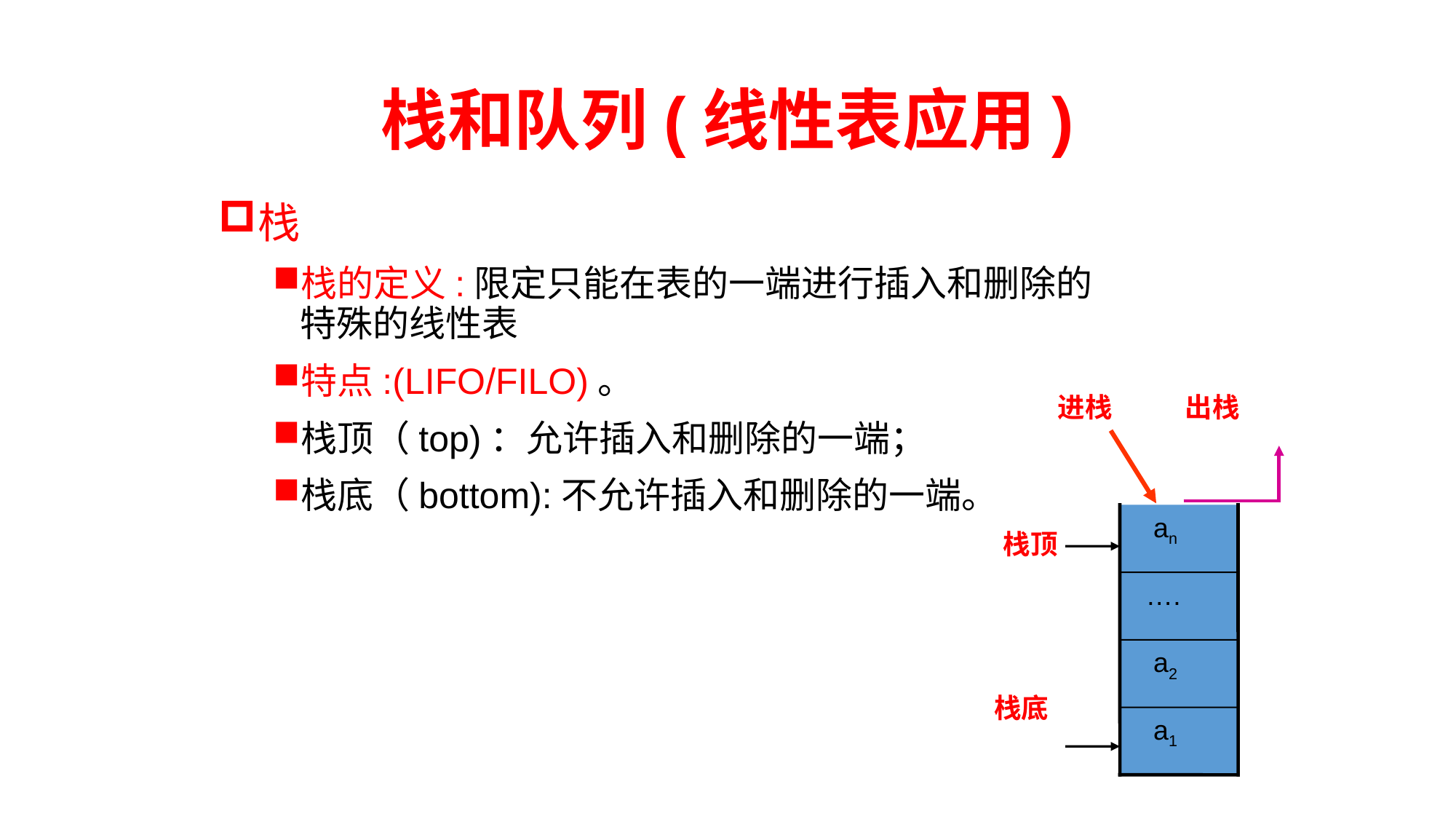

# 栈和队列(线性表应用)
栈
栈的定义:限定只能在表的一端进行插入和删除的特殊的线性表
特点:(LIFO/FILO)。
栈顶（top)：允许插入和删除的一端；
栈底（bottom):不允许插入和删除的一端。

进栈
出栈

   an

栈顶

  ….

   a2

栈底
   a1